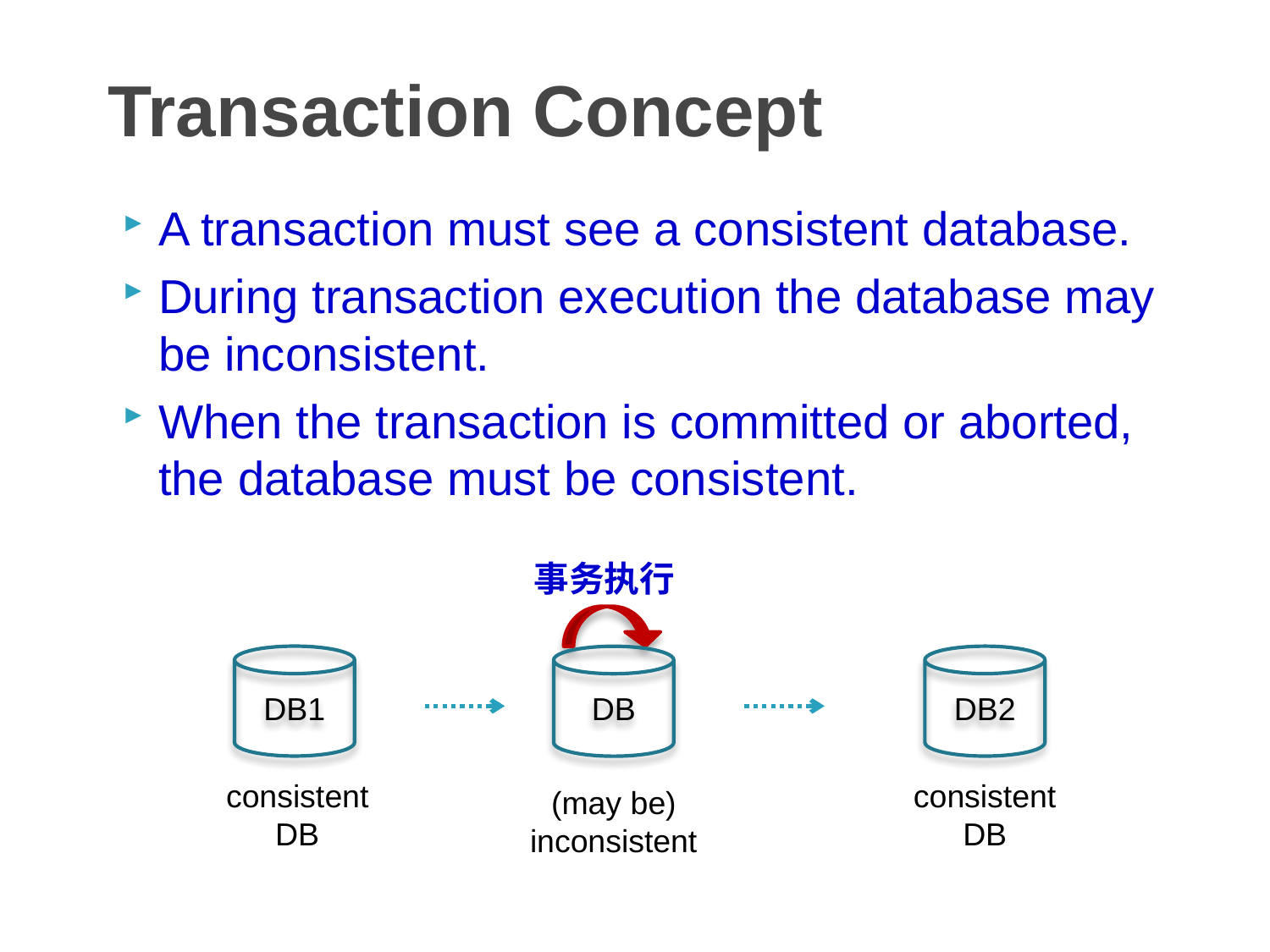

# Transaction Concept
A transaction must see a consistent database.
During transaction execution the database may be inconsistent.
When the transaction is committed or aborted, the database must be consistent.
事务执行

DB
(may be)
inconsistent
DB1
consistent DB
DB2
consistent DB